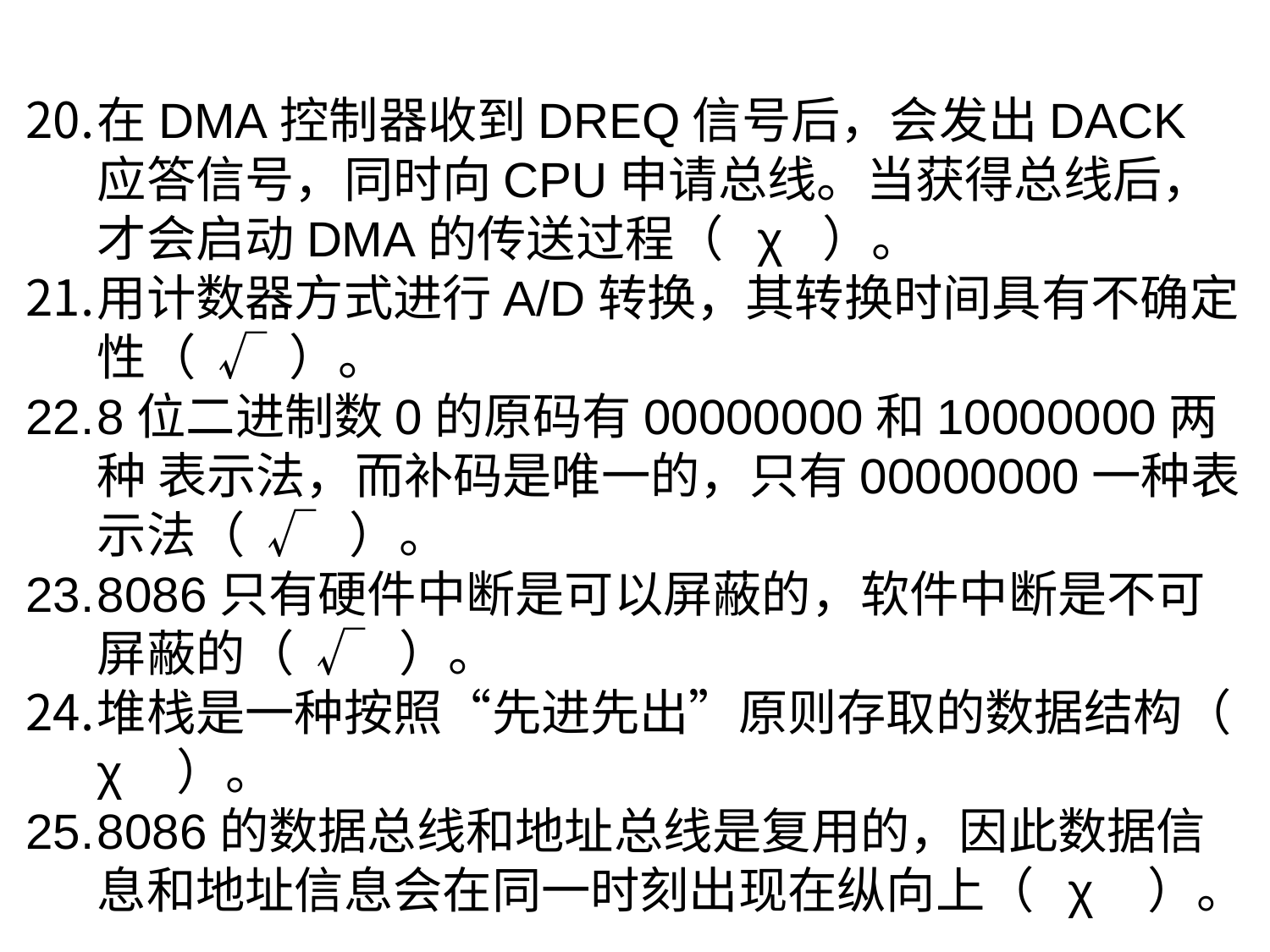

在DMA控制器收到DREQ信号后，会发出DACK应答信号，同时向CPU申请总线。当获得总线后，才会启动DMA的传送过程（  χ  ）。
用计数器方式进行A/D转换，其转换时间具有不确定性（  √  ）。
8位二进制数0的原码有00000000和10000000两种 表示法，而补码是唯一的，只有00000000一种表示法（  √   ）。
8086只有硬件中断是可以屏蔽的，软件中断是不可屏蔽的（  √   ）。
堆栈是一种按照“先进先出”原则存取的数据结构（  χ   ）。
8086的数据总线和地址总线是复用的，因此数据信息和地址信息会在同一时刻出现在纵向上（  χ   ）。